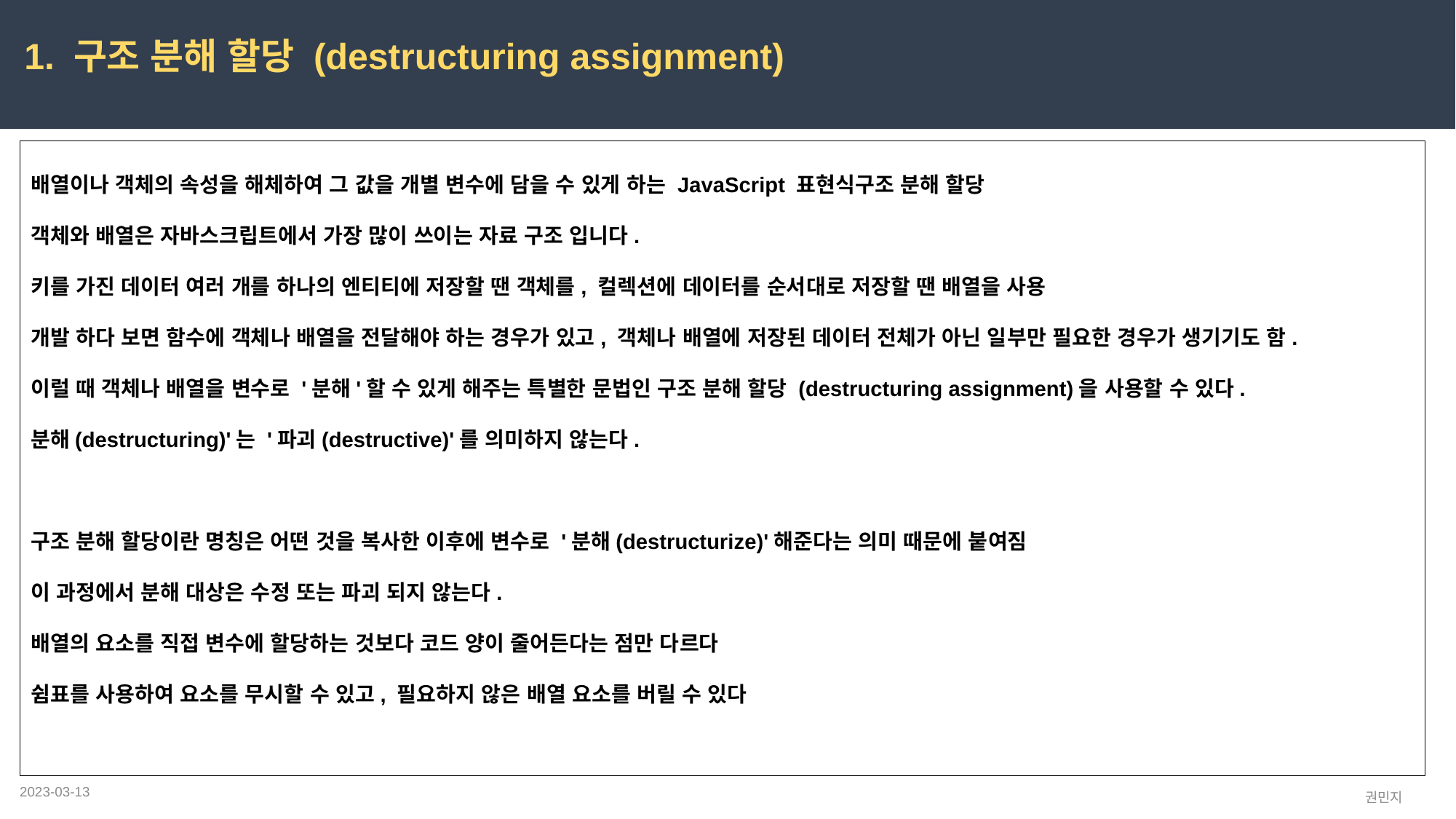

1. 구조 분해 할당 (destructuring assignment)
배열이나 객체의 속성을 해체하여 그 값을 개별 변수에 담을 수 있게 하는 JavaScript 표현식구조 분해 할당
객체와 배열은 자바스크립트에서 가장 많이 쓰이는 자료 구조 입니다.
키를 가진 데이터 여러 개를 하나의 엔티티에 저장할 땐 객체를, 컬렉션에 데이터를 순서대로 저장할 땐 배열을 사용
개발 하다 보면 함수에 객체나 배열을 전달해야 하는 경우가 있고, 객체나 배열에 저장된 데이터 전체가 아닌 일부만 필요한 경우가 생기기도 함.
이럴 때 객체나 배열을 변수로 '분해'할 수 있게 해주는 특별한 문법인 구조 분해 할당 (destructuring assignment)을 사용할 수 있다.
분해(destructuring)'는 '파괴(destructive)'를 의미하지 않는다.

구조 분해 할당이란 명칭은 어떤 것을 복사한 이후에 변수로 '분해(destructurize)'해준다는 의미 때문에 붙여짐
이 과정에서 분해 대상은 수정 또는 파괴 되지 않는다.
배열의 요소를 직접 변수에 할당하는 것보다 코드 양이 줄어든다는 점만 다르다
쉼표를 사용하여 요소를 무시할 수 있고, 필요하지 않은 배열 요소를 버릴 수 있다
2023-03-13
권민지